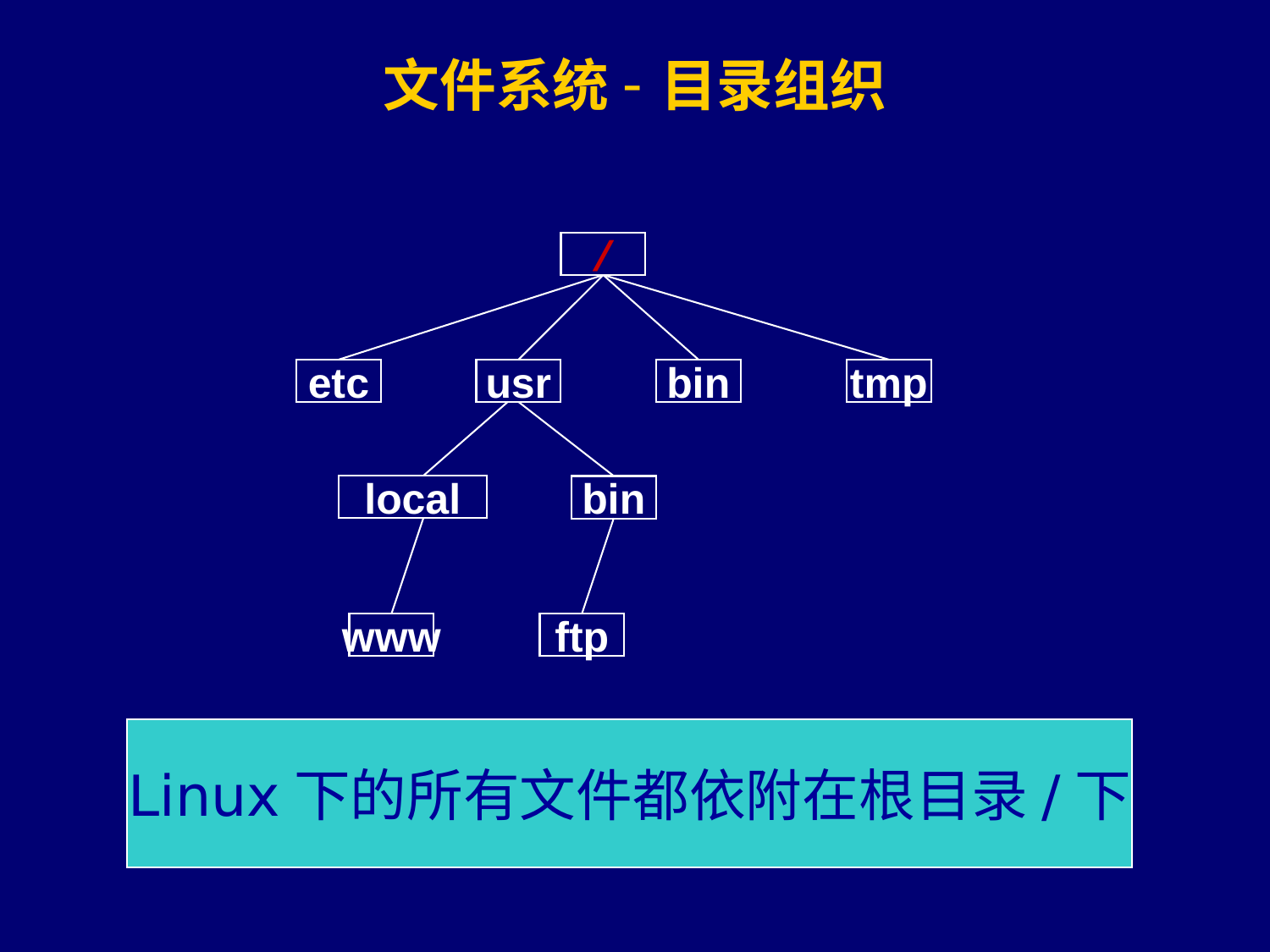

# 文件系统-目录组织
/

etc
usr
bin
tmp

local
bin

www
ftp
Linux下的所有文件都依附在根目录/下